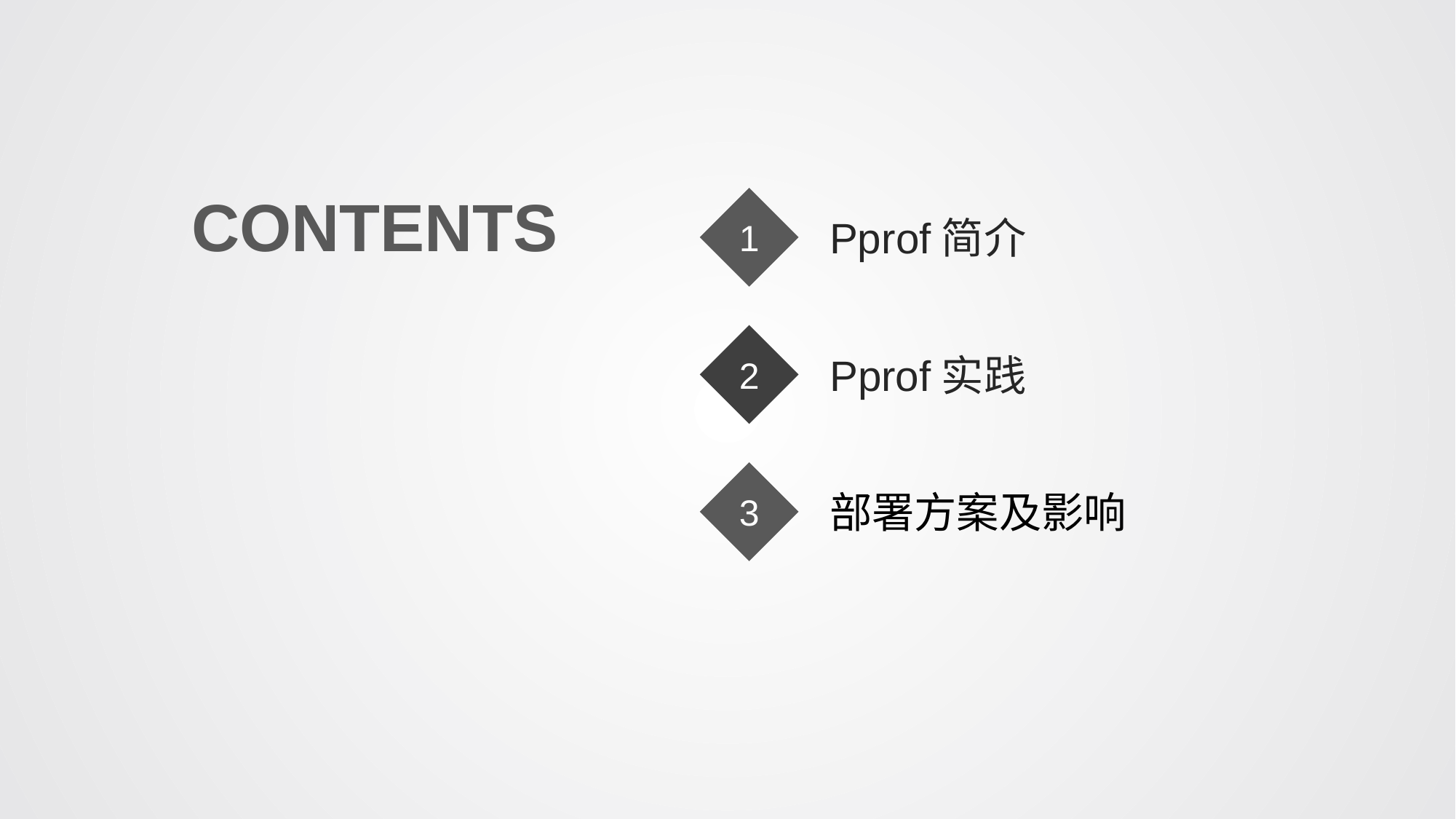

CONTENTS
1
Pprof简介
2
Pprof实践
3
部署方案及影响